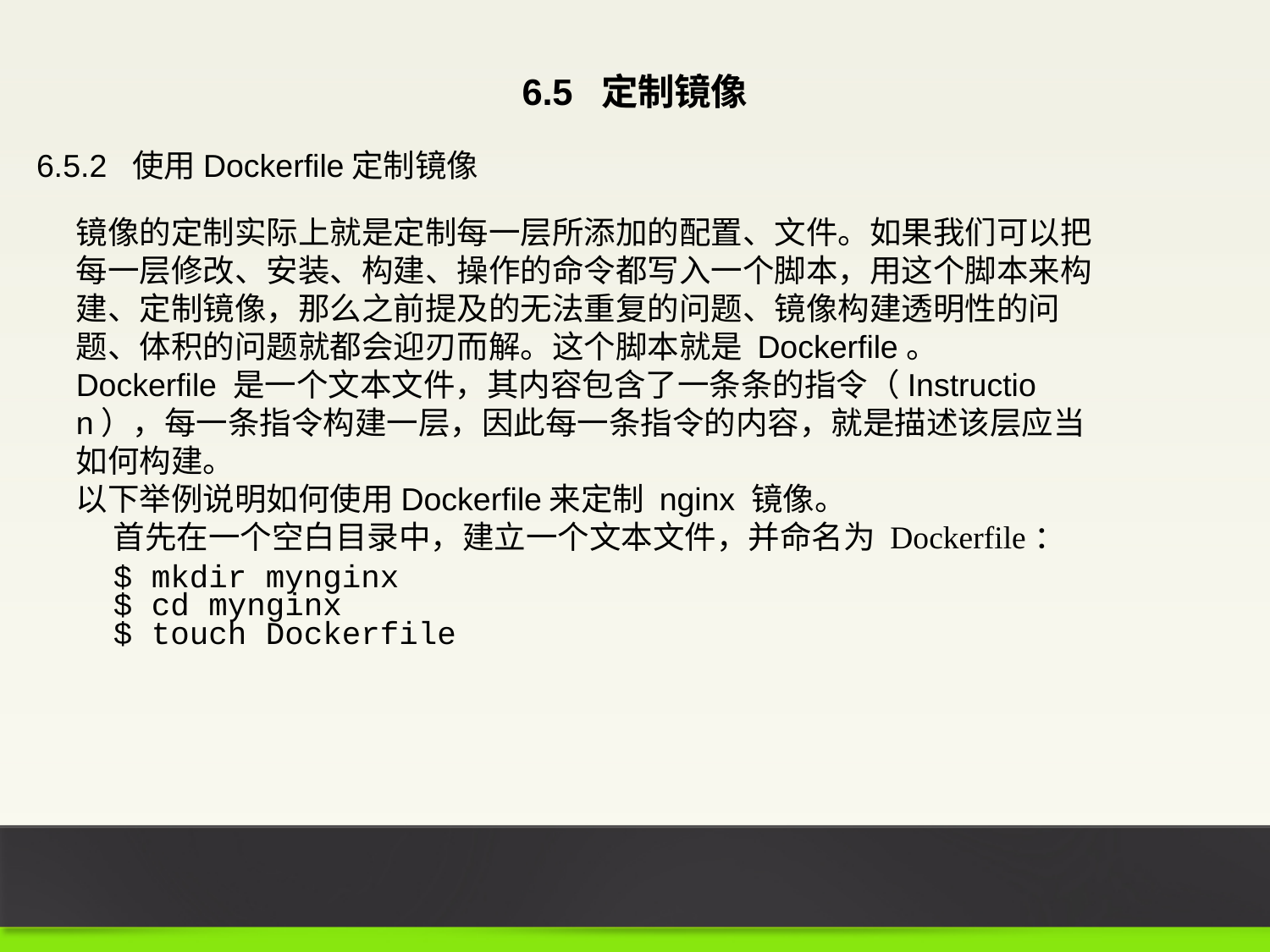

6.5  定制镜像
6.5.2  使用Dockerfile定制镜像
镜像的定制实际上就是定制每一层所添加的配置、文件。如果我们可以把每一层修改、安装、构建、操作的命令都写入一个脚本，用这个脚本来构建、定制镜像，那么之前提及的无法重复的问题、镜像构建透明性的问题、体积的问题就都会迎刃而解。这个脚本就是 Dockerfile。
Dockerfile 是一个文本文件，其内容包含了一条条的指令（Instruction），每一条指令构建一层，因此每一条指令的内容，就是描述该层应当如何构建。
以下举例说明如何使用Dockerfile来定制 nginx 镜像。
首先在一个空白目录中，建立一个文本文件，并命名为 Dockerfile：
$ mkdir mynginx
$ cd mynginx
$ touch Dockerfile